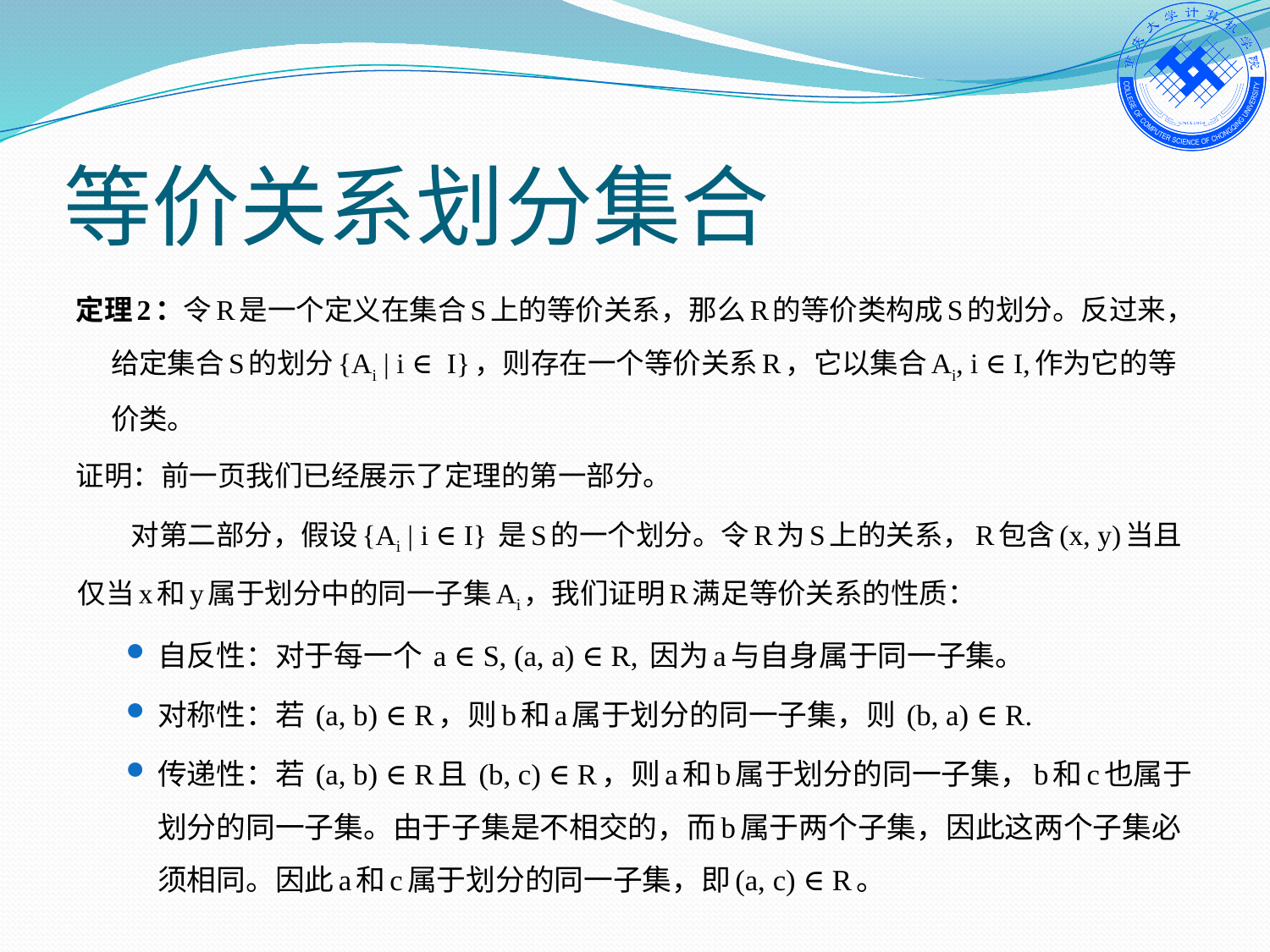

# 等价关系划分集合
定理2：令R是一个定义在集合S上的等价关系，那么R的等价类构成S的划分。反过来，给定集合S的划分{Ai | i ∈  I}，则存在一个等价关系R，它以集合Ai, i ∈ I,作为它的等价类。
证明：前一页我们已经展示了定理的第一部分。
        对第二部分，假设{Ai | i ∈ I} 是S的一个划分。令R为S上的关系，R包含(x, y)当且仅当x和y属于划分中的同一子集Ai，我们证明R满足等价关系的性质：
自反性：对于每一个 a ∈ S, (a, a) ∈ R, 因为a与自身属于同一子集。
对称性：若 (a, b) ∈ R，则b和a属于划分的同一子集，则 (b, a) ∈ R.
传递性：若 (a, b) ∈ R且 (b, c) ∈ R，则a和b属于划分的同一子集，b和c也属于划分的同一子集。由于子集是不相交的，而b属于两个子集，因此这两个子集必须相同。因此a和c属于划分的同一子集，即(a, c) ∈ R。